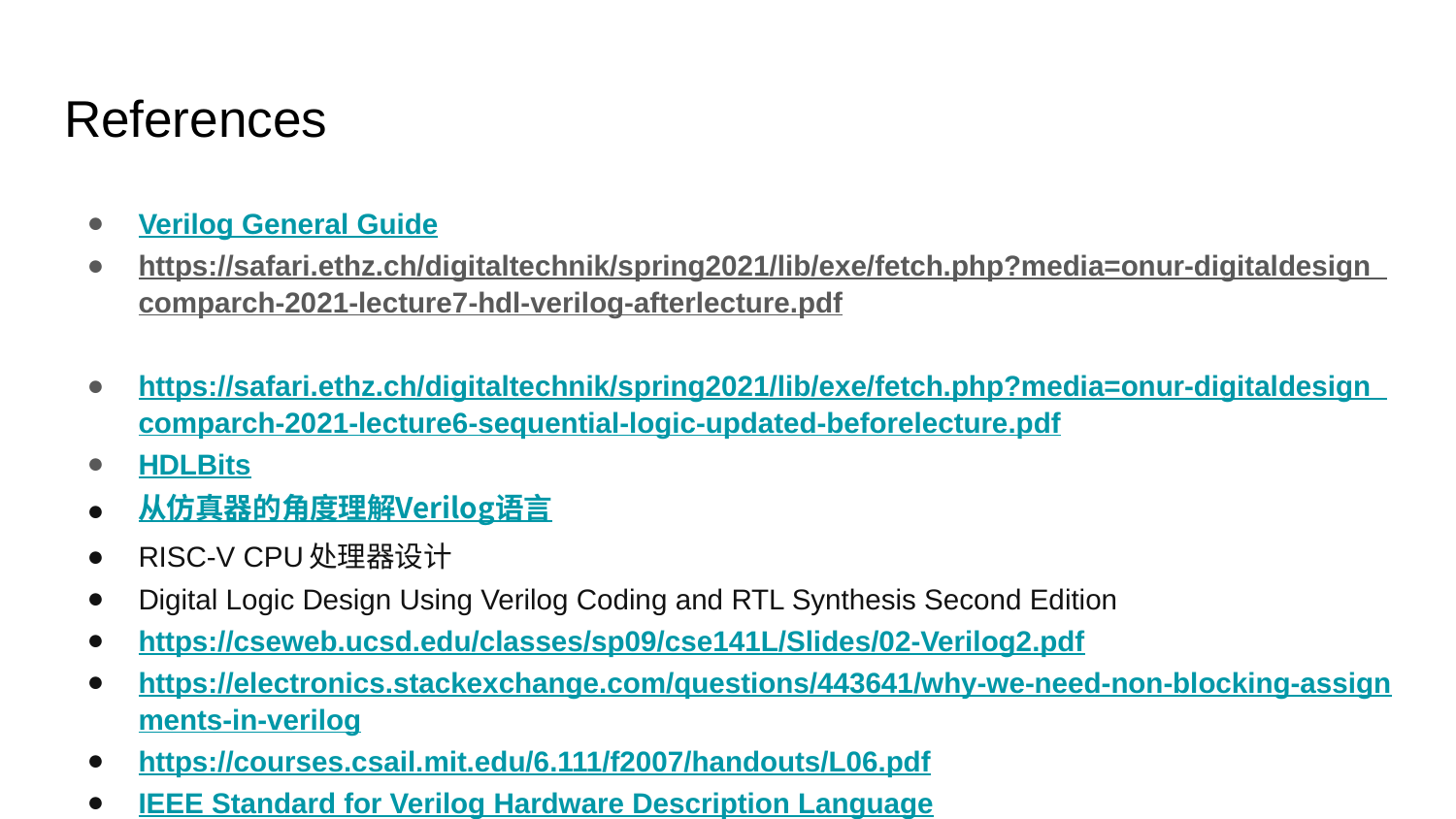

# References
Verilog General Guide
https://safari.ethz.ch/digitaltechnik/spring2021/lib/exe/fetch.php?media=onur-digitaldesign_comparch-2021-lecture7-hdl-verilog-afterlecture.pdf
https://safari.ethz.ch/digitaltechnik/spring2021/lib/exe/fetch.php?media=onur-digitaldesign_comparch-2021-lecture6-sequential-logic-updated-beforelecture.pdf
HDLBits
从仿真器的角度理解Verilog语言
RISC-V CPU处理器设计
Digital Logic Design Using Verilog Coding and RTL Synthesis Second Edition
https://cseweb.ucsd.edu/classes/sp09/cse141L/Slides/02-Verilog2.pdf
https://electronics.stackexchange.com/questions/443641/why-we-need-non-blocking-assignments-in-verilog
https://courses.csail.mit.edu/6.111/f2007/handouts/L06.pdf
IEEE Standard for Verilog Hardware Description Language